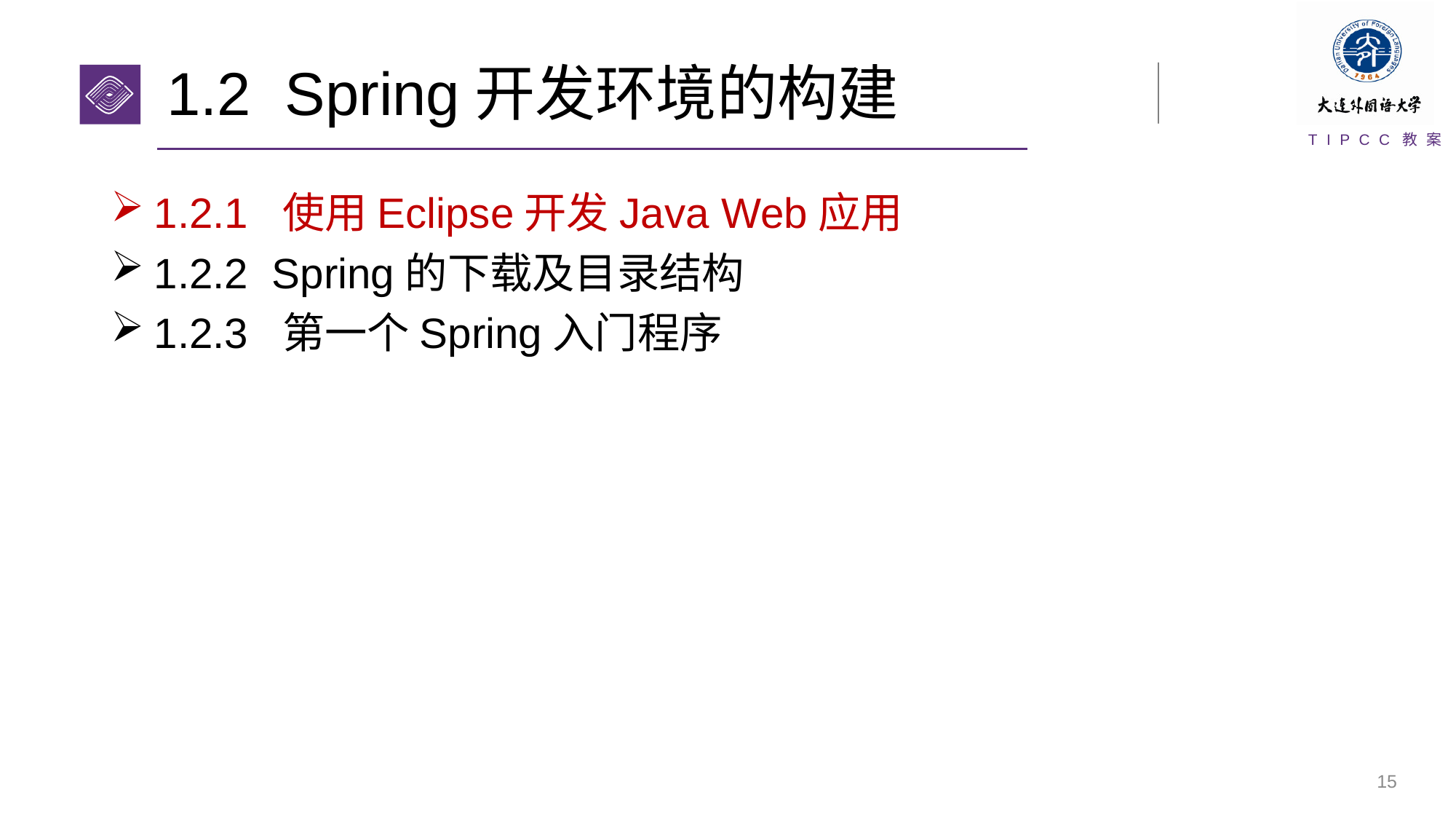

# 1.2  Spring开发环境的构建
1.2.1  使用Eclipse开发Java Web应用
1.2.2  Spring的下载及目录结构
1.2.3  第一个Spring入门程序
15